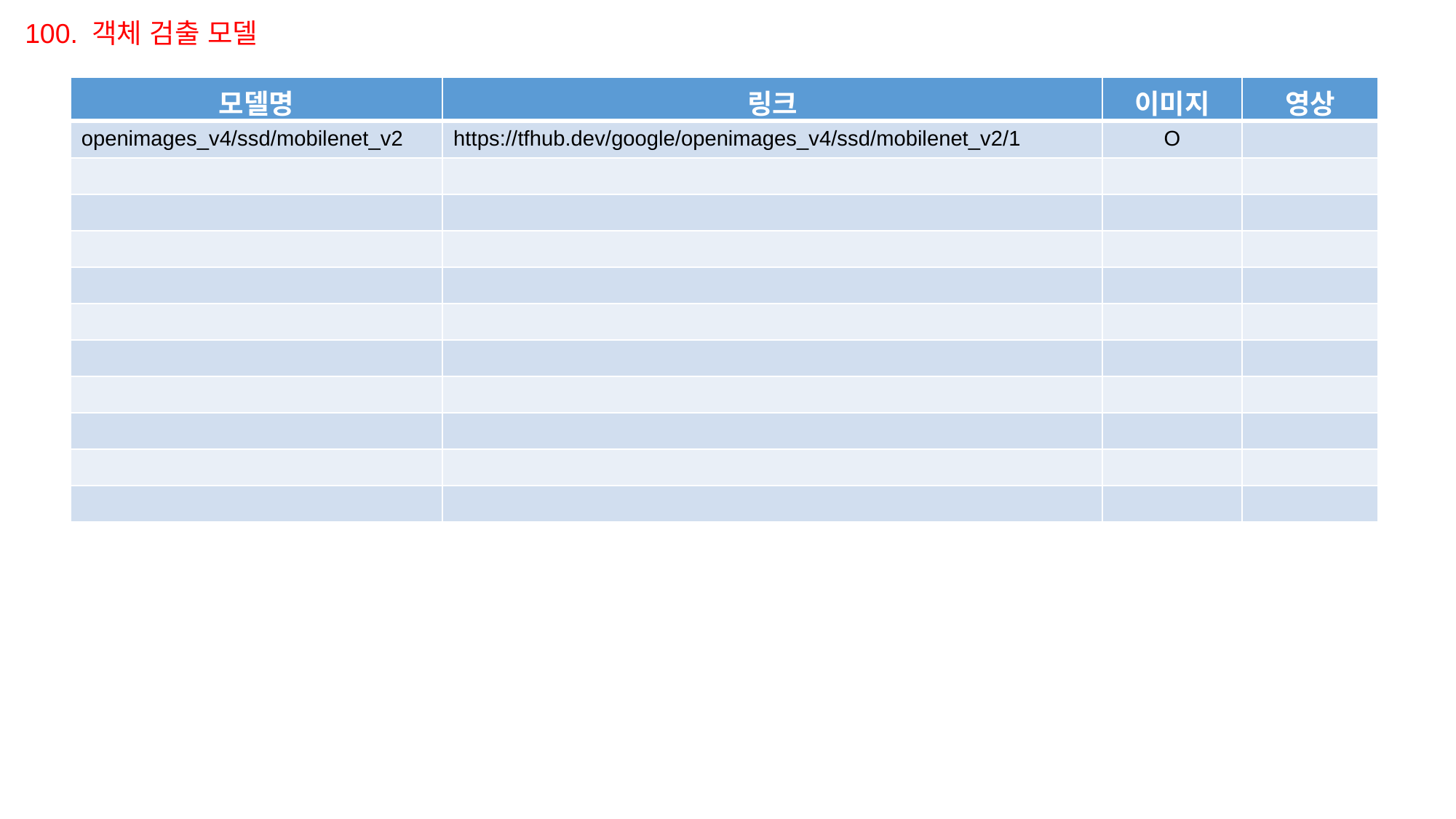

100. 객체 검출 모델
| 모델명 | 링크 | 이미지 | 영상 |
| --- | --- | --- | --- |
| openimages\_v4/ssd/mobilenet\_v2 | https://tfhub.dev/google/openimages\_v4/ssd/mobilenet\_v2/1 | O |  |
|  |  |  |  |
|  |  |  |  |
|  |  |  |  |
|  |  |  |  |
|  |  |  |  |
|  |  |  |  |
|  |  |  |  |
|  |  |  |  |
|  |  |  |  |
|  |  |  |  |